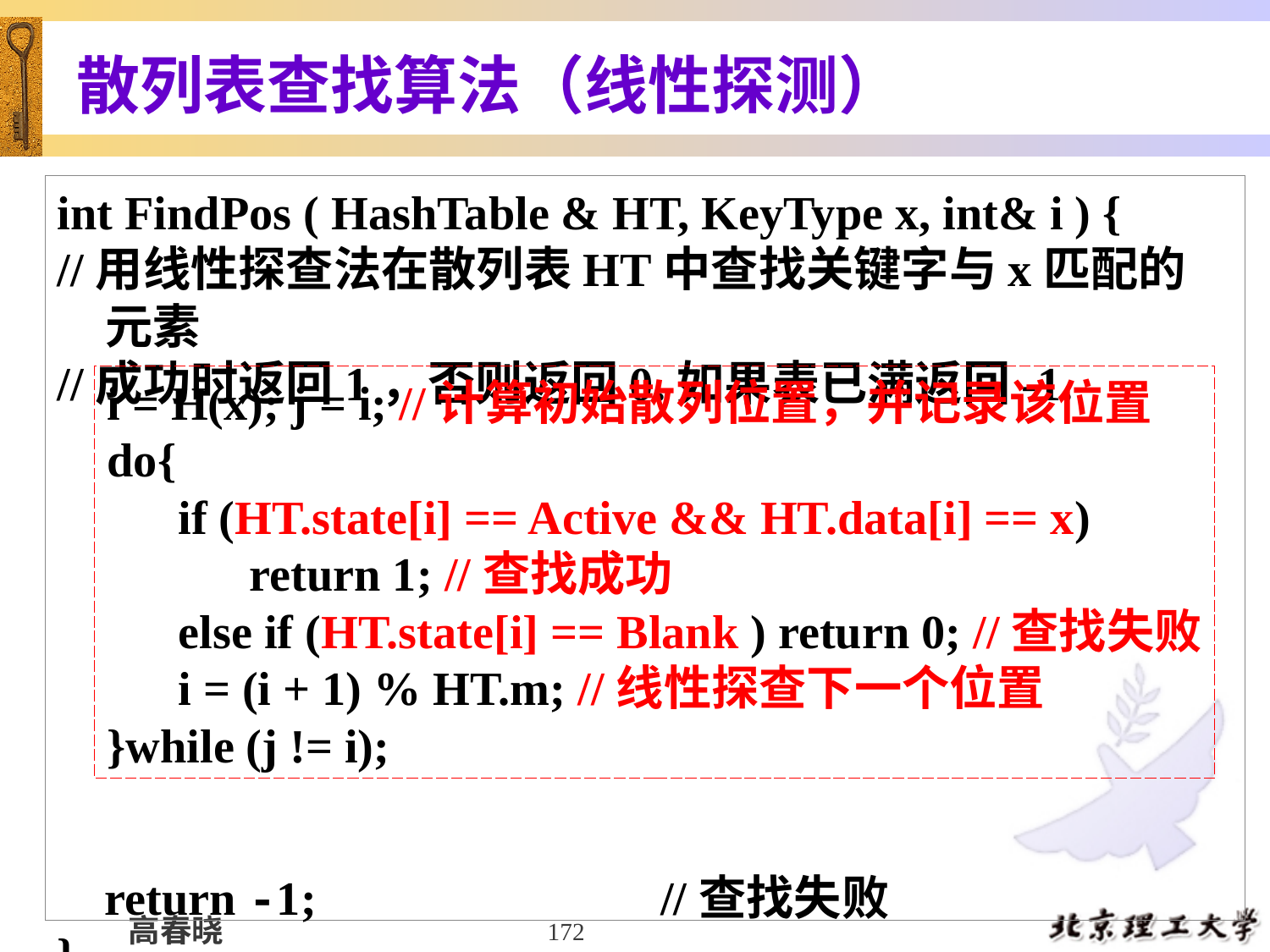

# 散列表查找算法（线性探测）
int FindPos ( HashTable & HT, KeyType x, int& i ) {
//用线性探查法在散列表HT中查找关键字与x匹配的元素
//成功时返回1，否则返回0.如果表已满返回-1.

    return -1;			    //查找失败
}
i = H(x); j = i; //计算初始散列位置，并记录该位置
do{
      if (HT.state[i] == Active && HT.data[i] == x)
            return 1; //查找成功
      else if (HT.state[i] == Blank ) return 0; //查找失败
      i = (i + 1) % HT.m; //线性探查下一个位置
}while (j != i);
172